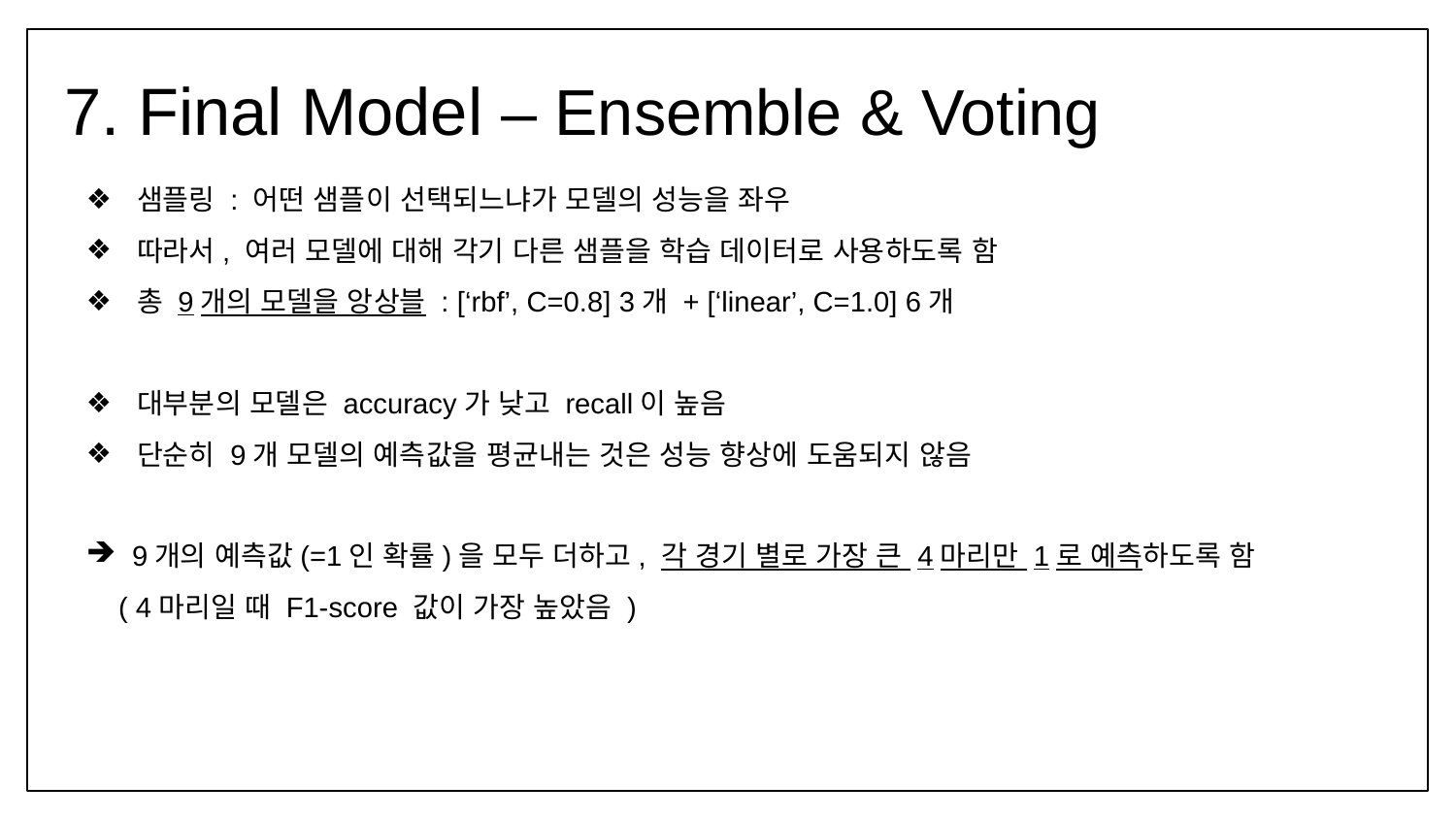

# 7. Final Model – Ensemble & Voting
샘플링 : 어떤 샘플이 선택되느냐가 모델의 성능을 좌우
따라서, 여러 모델에 대해 각기 다른 샘플을 학습 데이터로 사용하도록 함
총 9개의 모델을 앙상블 : [‘rbf’, C=0.8] 3개 + [‘linear’, C=1.0] 6개

대부분의 모델은 accuracy가 낮고 recall이 높음
단순히 9개 모델의 예측값을 평균내는 것은 성능 향상에 도움되지 않음

9개의 예측값(=1인 확률)을 모두 더하고, 각 경기 별로 가장 큰 4마리만 1로 예측하도록 함
    ( 4마리일 때 F1-score 값이 가장 높았음 )